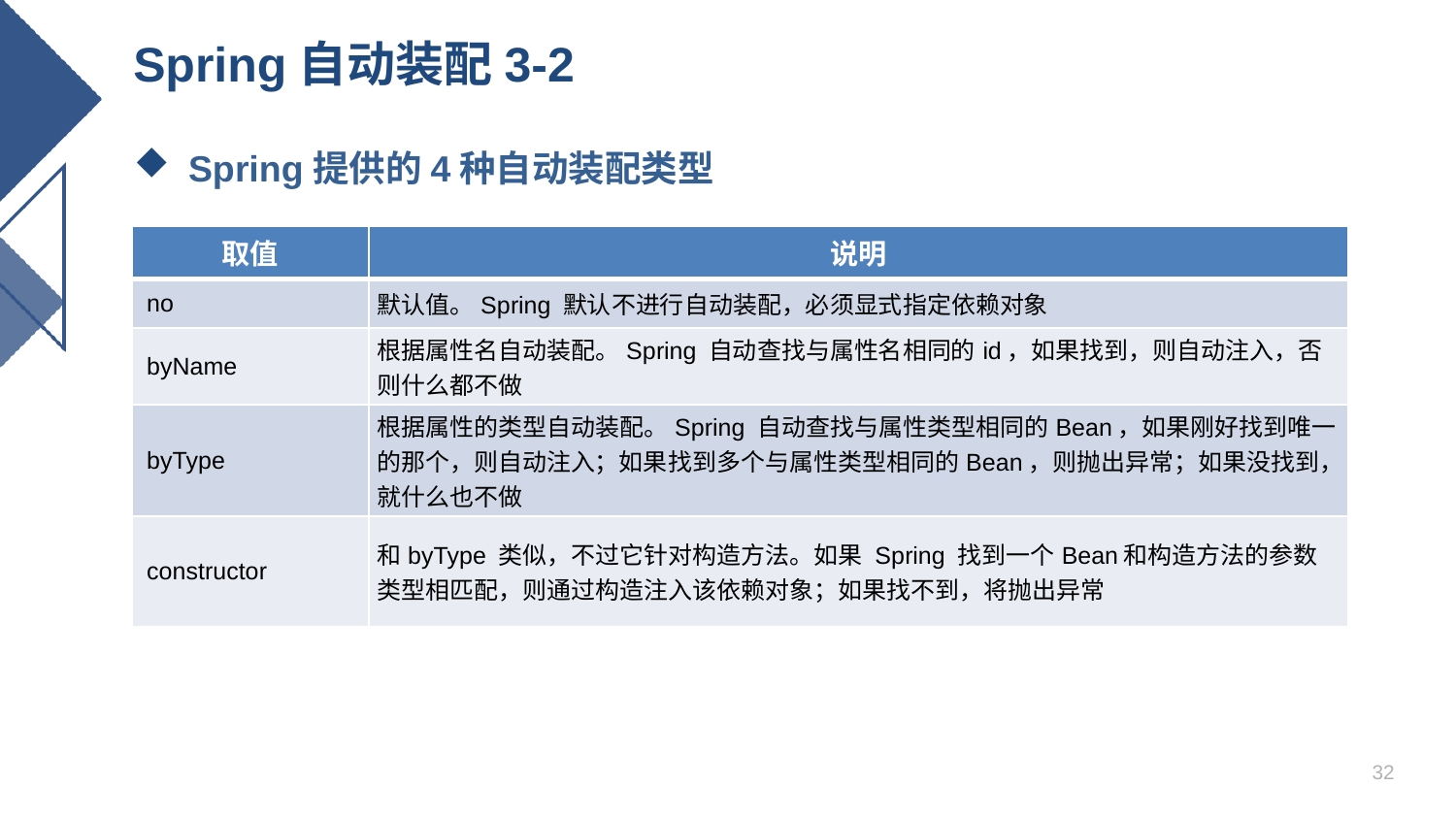

# Spring自动装配3-2
Spring提供的4种自动装配类型
| 取值 | 说明 |
| --- | --- |
| no | 默认值。Spring 默认不进行自动装配，必须显式指定依赖对象 |
| byName | 根据属性名自动装配。Spring 自动查找与属性名相同的id，如果找到，则自动注入，否则什么都不做 |
| byType | 根据属性的类型自动装配。Spring 自动查找与属性类型相同的Bean，如果刚好找到唯一的那个，则自动注入；如果找到多个与属性类型相同的Bean，则抛出异常；如果没找到，就什么也不做 |
| constructor | 和byType 类似，不过它针对构造方法。如果 Spring 找到一个Bean和构造方法的参数类型相匹配，则通过构造注入该依赖对象；如果找不到，将抛出异常 |
32